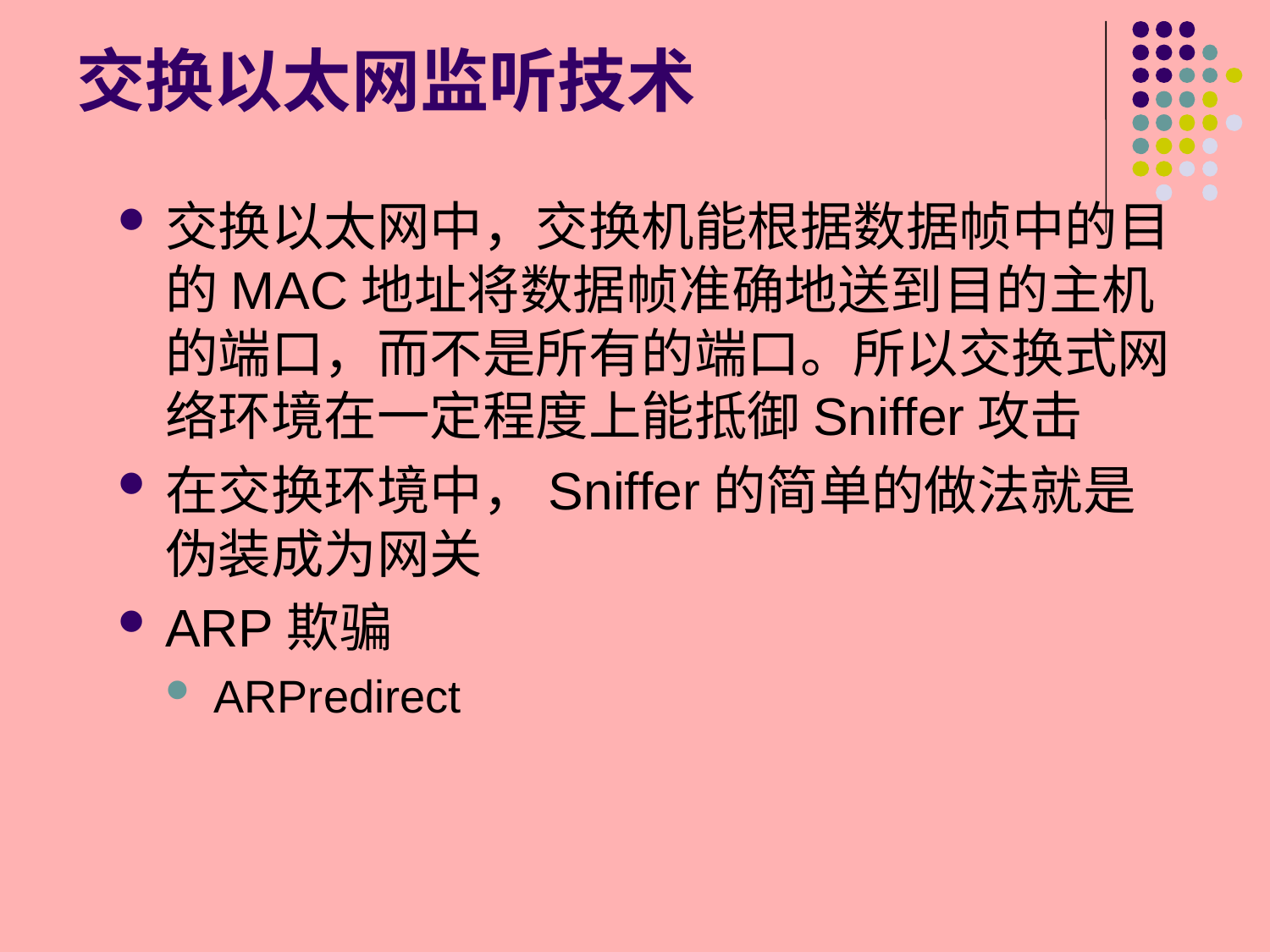

# 交换以太网监听技术
交换以太网中，交换机能根据数据帧中的目的MAC地址将数据帧准确地送到目的主机的端口，而不是所有的端口。所以交换式网络环境在一定程度上能抵御Sniffer攻击
在交换环境中，Sniffer的简单的做法就是伪装成为网关
ARP欺骗
ARPredirect